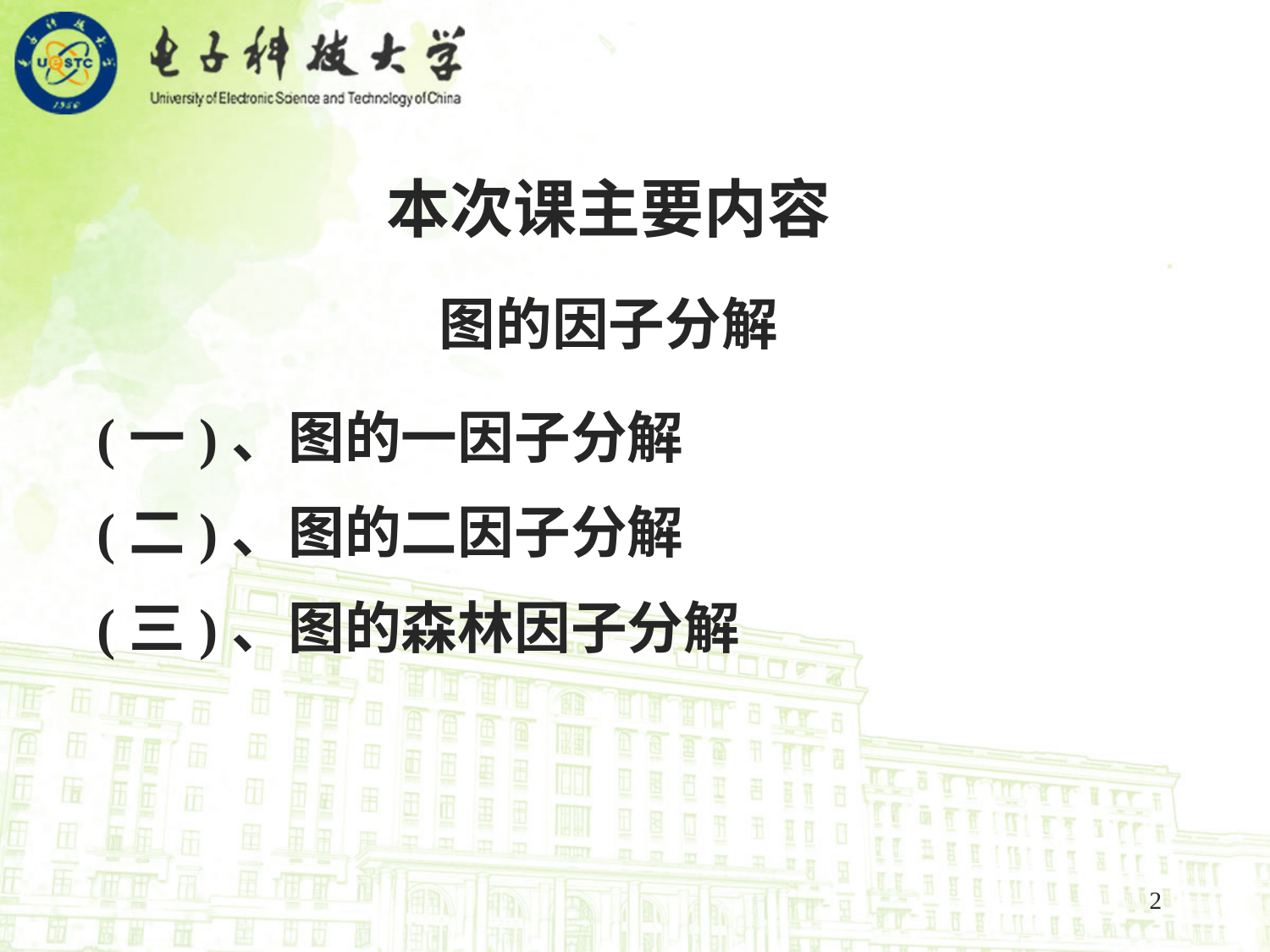

本次课主要内容
图的因子分解
(一)、图的一因子分解
(二)、图的二因子分解
(三)、图的森林因子分解
2